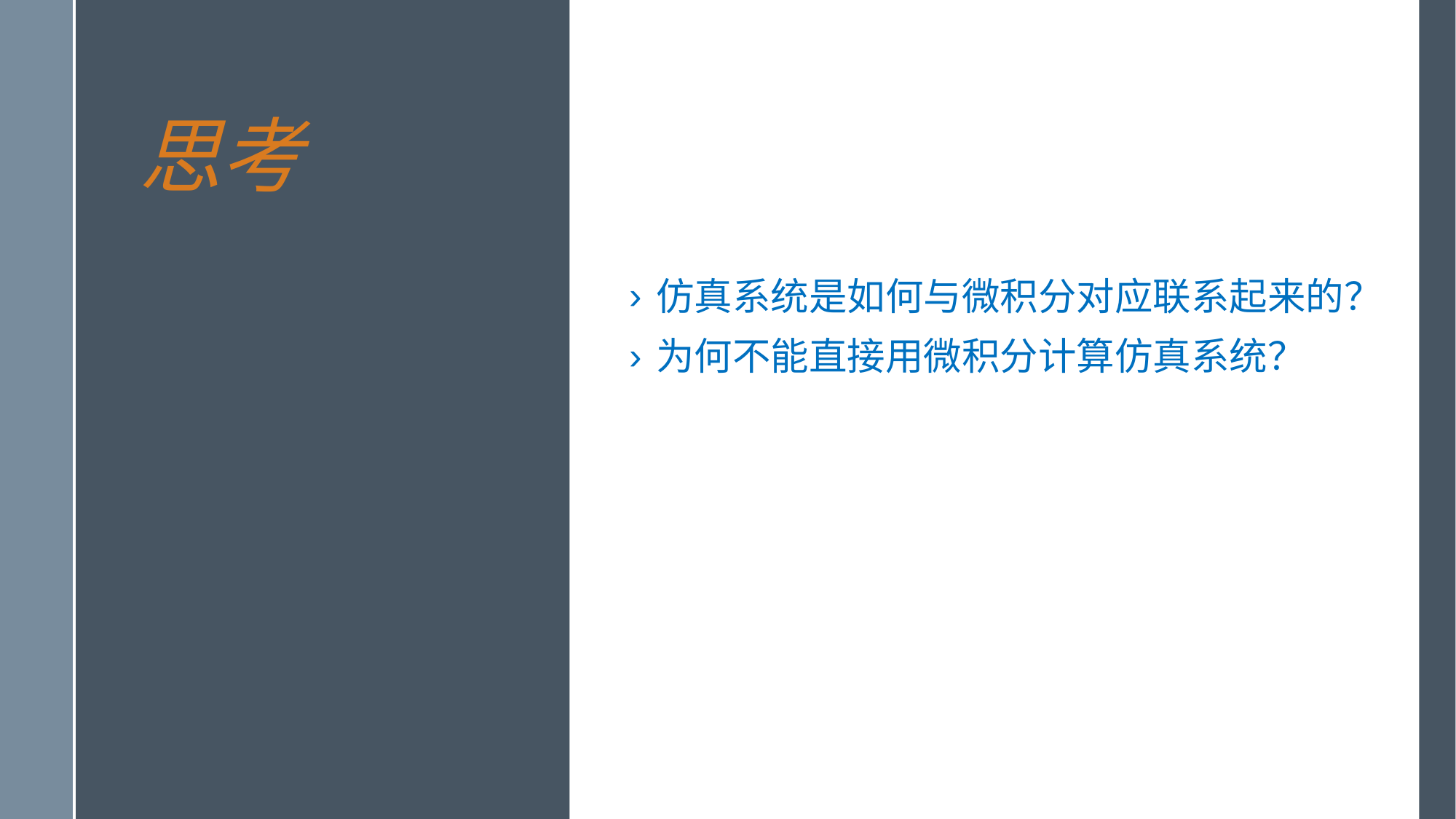

# 思考

仿真系统是如何与微积分对应联系起来的？
为何不能直接用微积分计算仿真系统？